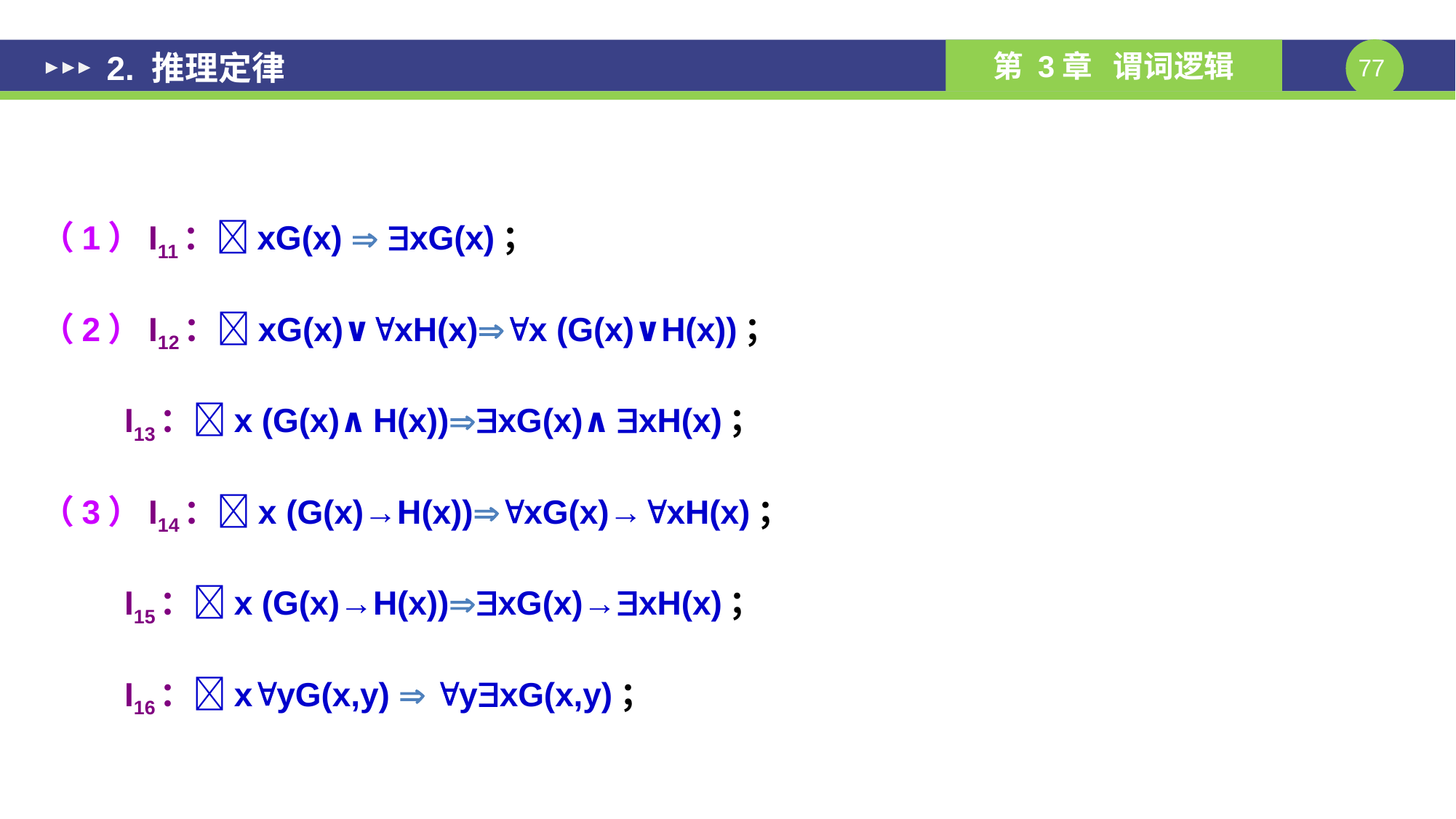

2. 推理定律
（1）I11：∀xG(x) ⇒ ∃xG(x)；
（2）I12：∀xG(x)∨∀xH(x)⇒∀x (G(x)∨H(x))；
         I13：∃x (G(x)∧H(x))⇒∃xG(x)∧∃xH(x)；
（3）I14：∀x (G(x)→H(x))⇒∀xG(x)→∀xH(x)；
         I15：∀x (G(x)→H(x))⇒∃xG(x)→∃xH(x)；
         I16：∃x∀yG(x,y) ⇒ ∀y∃xG(x,y)；